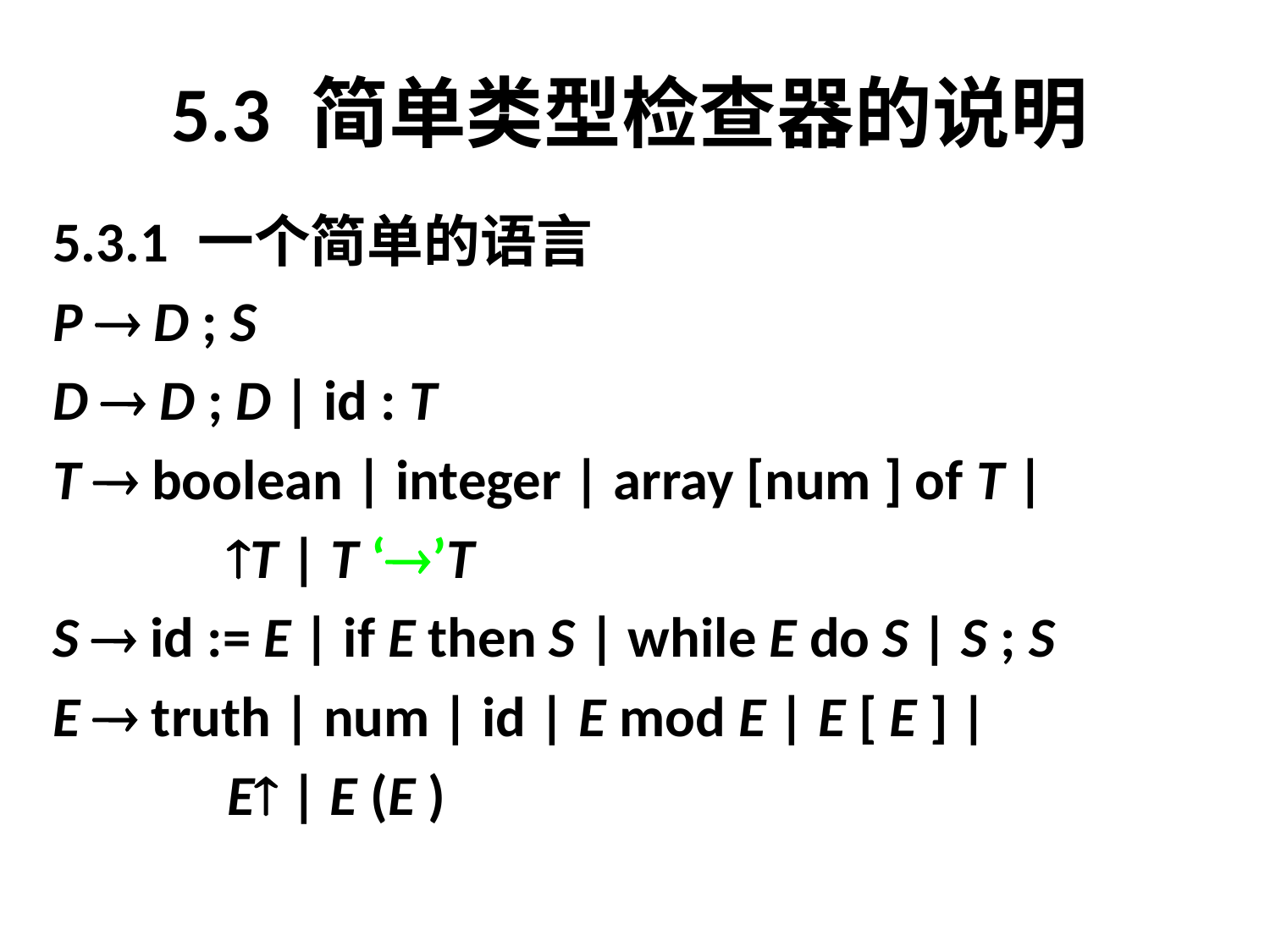

# 5.3 简单类型检查器的说明
5.3.1 一个简单的语言
P → D ; S
D → D ; D | id : T
T → boolean | integer | array [num ] of T |
		↑T | T ‘→’T
S → id := E | if E then S | while E do S | S ; S
E → truth | num | id | E mod E | E [ E ] |
		E↑ | E (E )